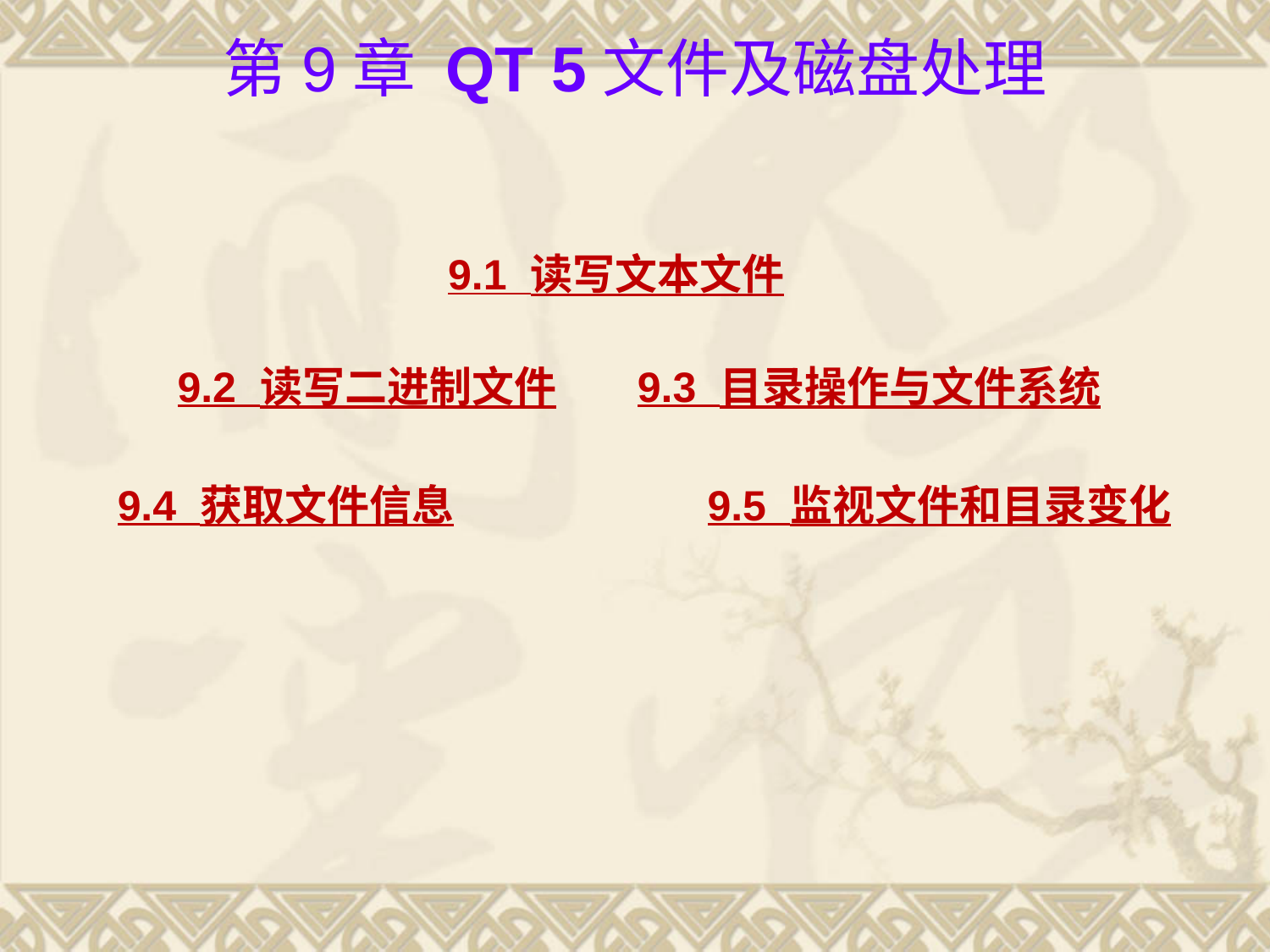

# 第9章 Qt 5文件及磁盘处理
9.1  读写文本文件
9.2  读写二进制文件
9.3  目录操作与文件系统
9.5  监视文件和目录变化
9.4  获取文件信息